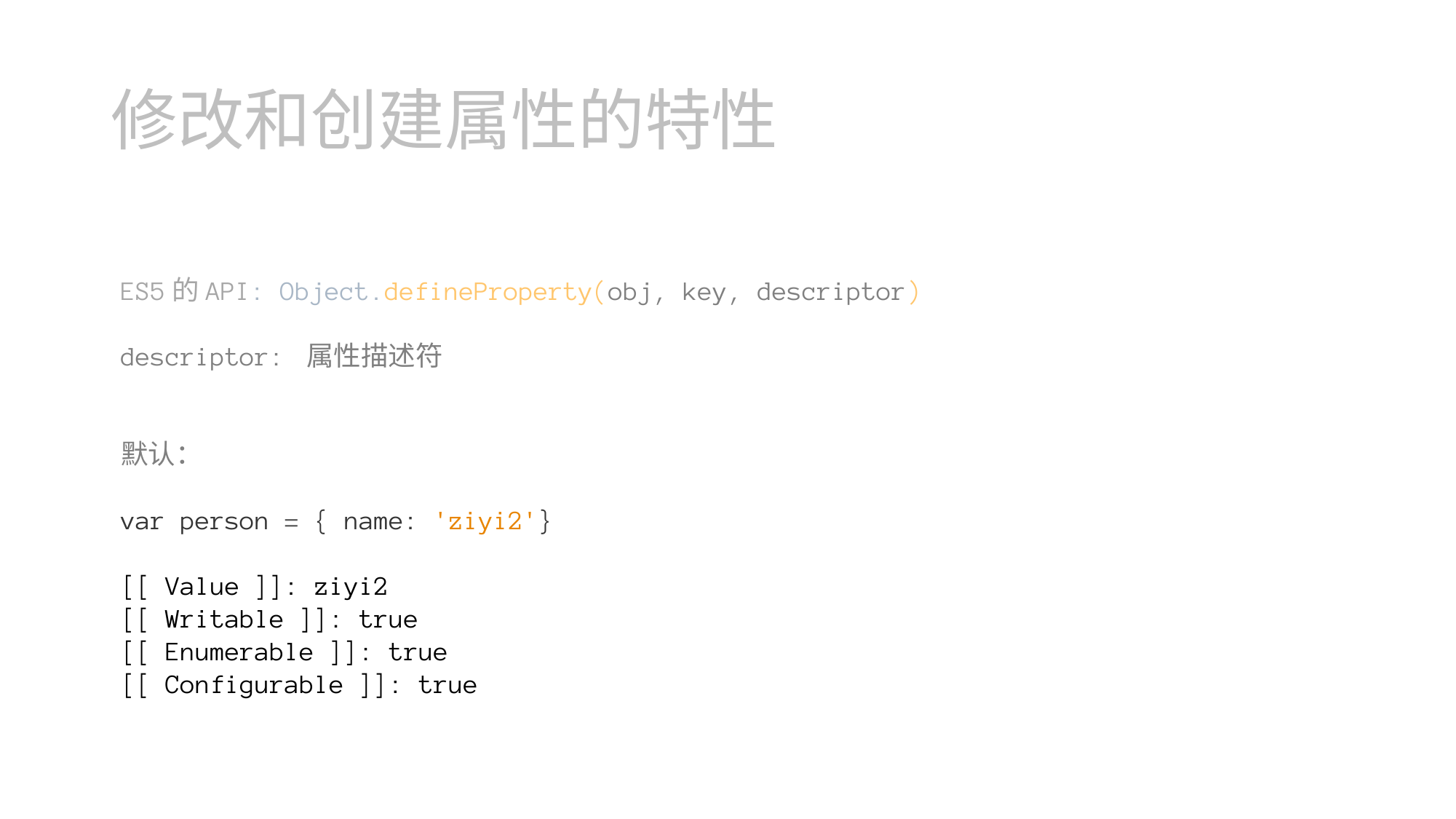

# 修改和创建属性的特性

ES5的API: Object.defineProperty(obj, key, descriptor)

descriptor: 属性描述符

默认：

var person = { name: 'ziyi2'}

[[ Value ]]: ziyi2
[[ Writable ]]: true
[[ Enumerable ]]: true
[[ Configurable ]]: true